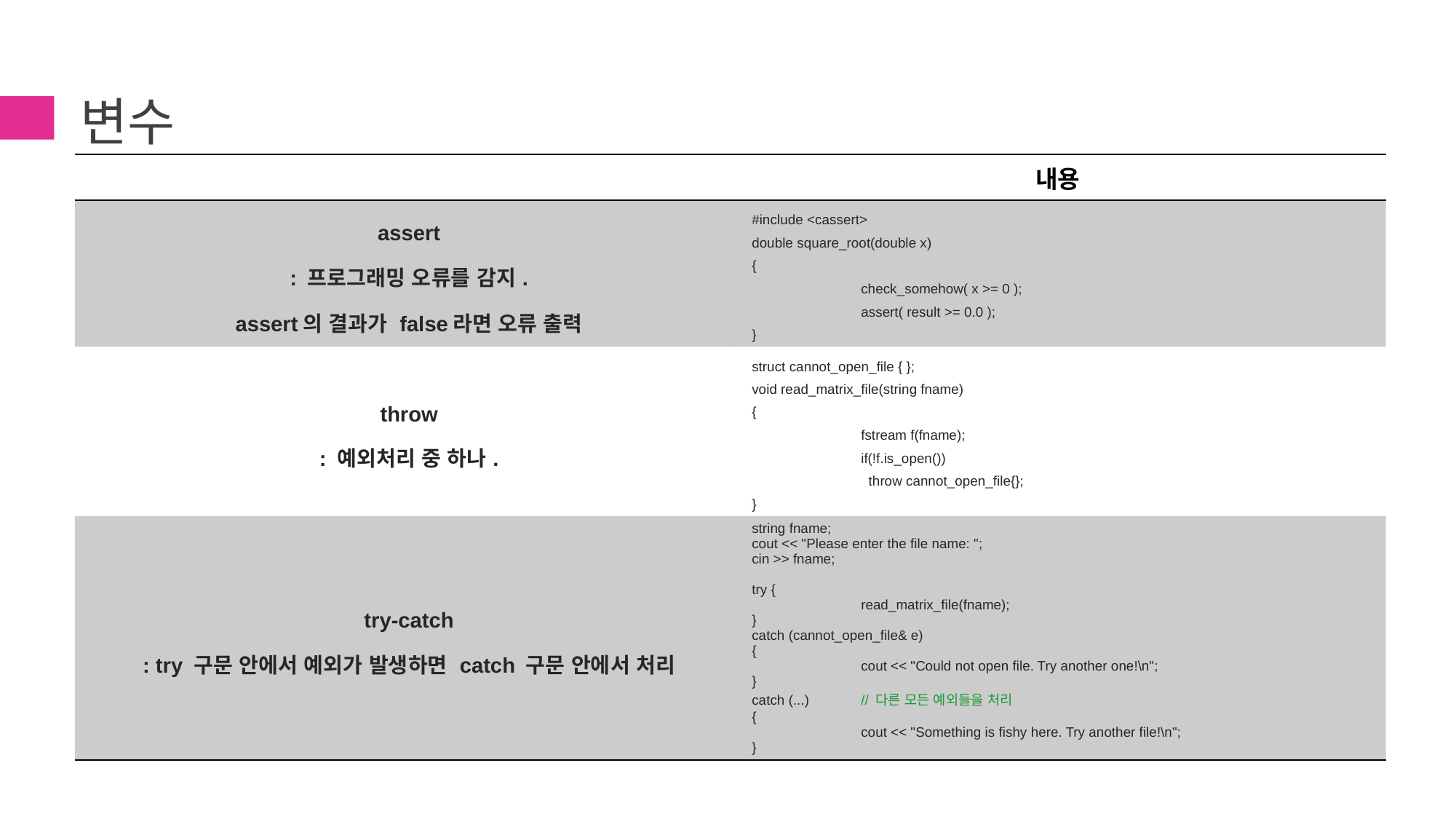

# 변수
|  | 내용 |
| --- | --- |
| assert : 프로그래밍 오류를 감지. assert의 결과가 false라면 오류 출력 | #include <cassert> double square\_root(double x) { check\_somehow( x >= 0 ); assert( result >= 0.0 ); } |
| throw : 예외처리 중 하나. | struct cannot\_open\_file { }; void read\_matrix\_file(string fname) { fstream f(fname); if(!f.is\_open()) throw cannot\_open\_file{}; } |
| try-catch : try 구문 안에서 예외가 발생하면 catch 구문 안에서 처리 | string fname; cout << "Please enter the file name: "; cin >> fname; try { read\_matrix\_file(fname); } catch (cannot\_open\_file& e) { cout << "Could not open file. Try another one!\n"; } catch (...) // 다른 모든 예외들을 처리 { cout << "Something is fishy here. Try another file!\n"; } |